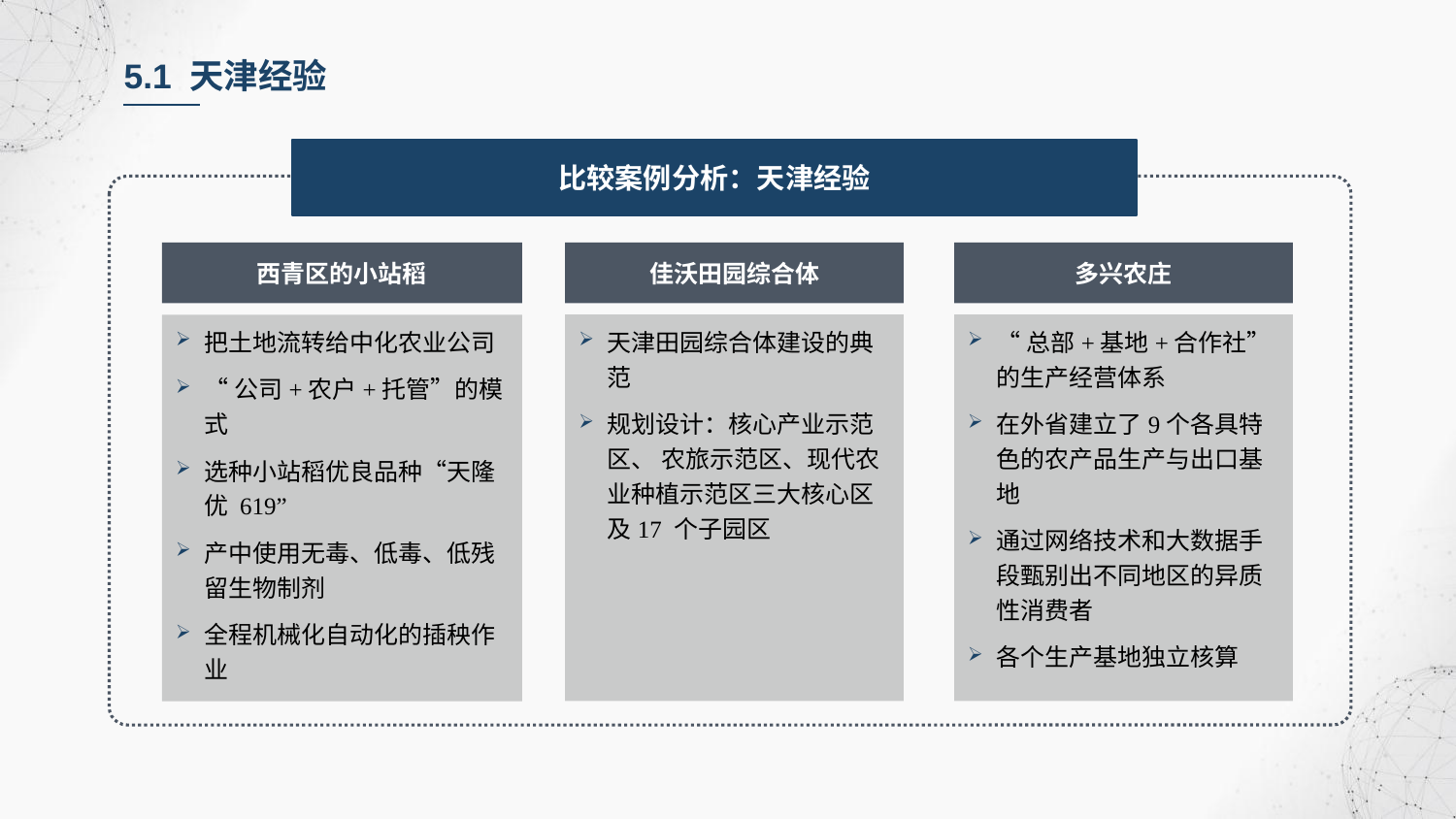

5.1 天津经验
比较案例分析：天津经验

西青区的小站稻
佳沃田园综合体
多兴农庄
天津田园综合体建设的典范
规划设计：核心产业示范区、 农旅示范区、现代农业种植示范区三大核心区及17 个子园区

“总部+基地+合作社”的生产经营体系
在外省建立了9个各具特色的农产品生产与出口基地
通过网络技术和大数据手段甄别出不同地区的异质性消费者
各个生产基地独立核算

把土地流转给中化农业公司
“公司+农户+托管”的模式
选种小站稻优良品种“天隆优 619”
产中使用无毒、低毒、低残留生物制剂
全程机械化自动化的插秧作业